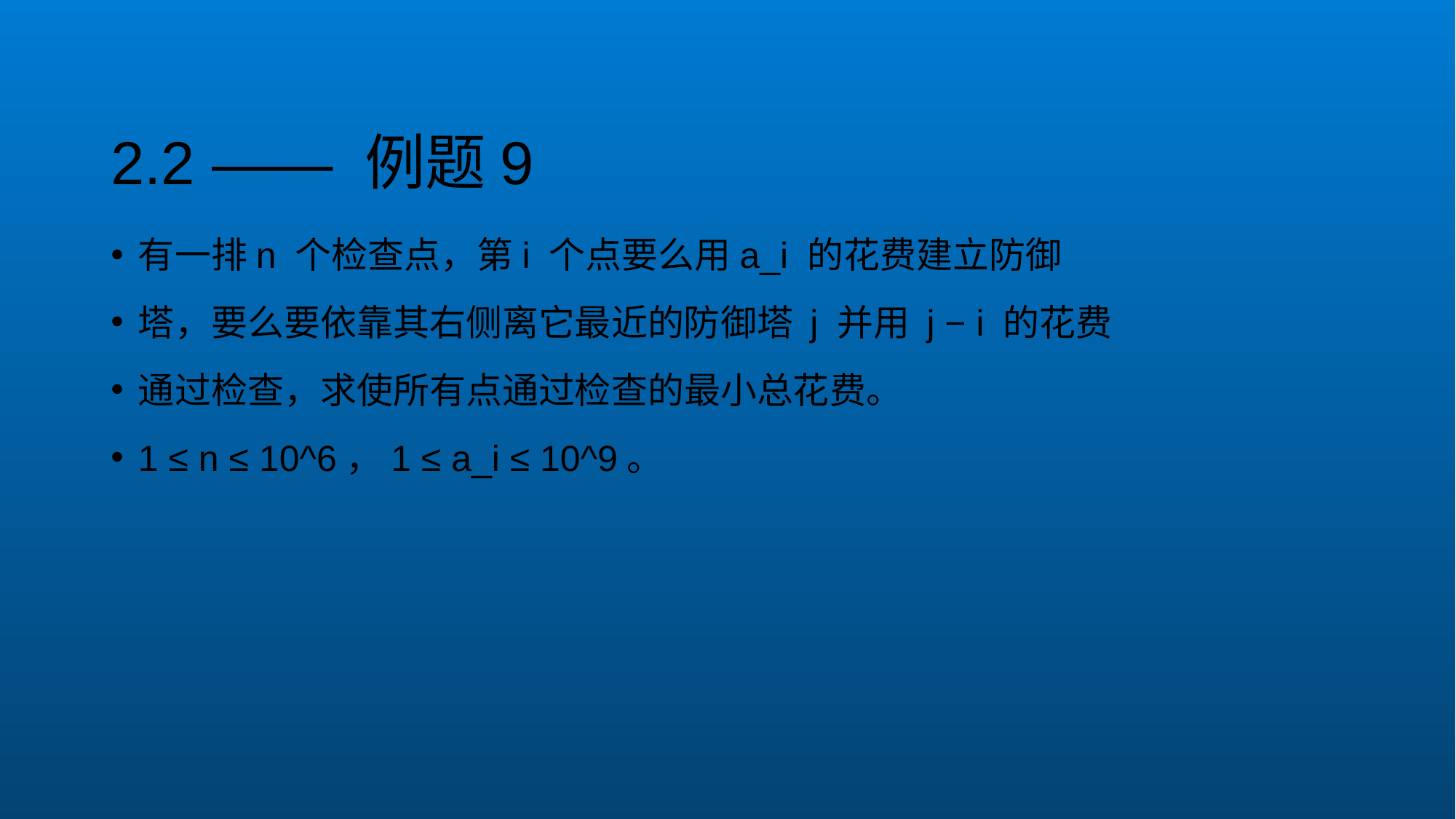

# 2.2 —— 例题9
有一排n 个检查点，第i 个点要么用a_i 的花费建立防御
塔，要么要依靠其右侧离它最近的防御塔 j 并用 j − i 的花费
通过检查，求使所有点通过检查的最小总花费。
1 ≤ n ≤ 10^6，1 ≤ a_i ≤ 10^9。